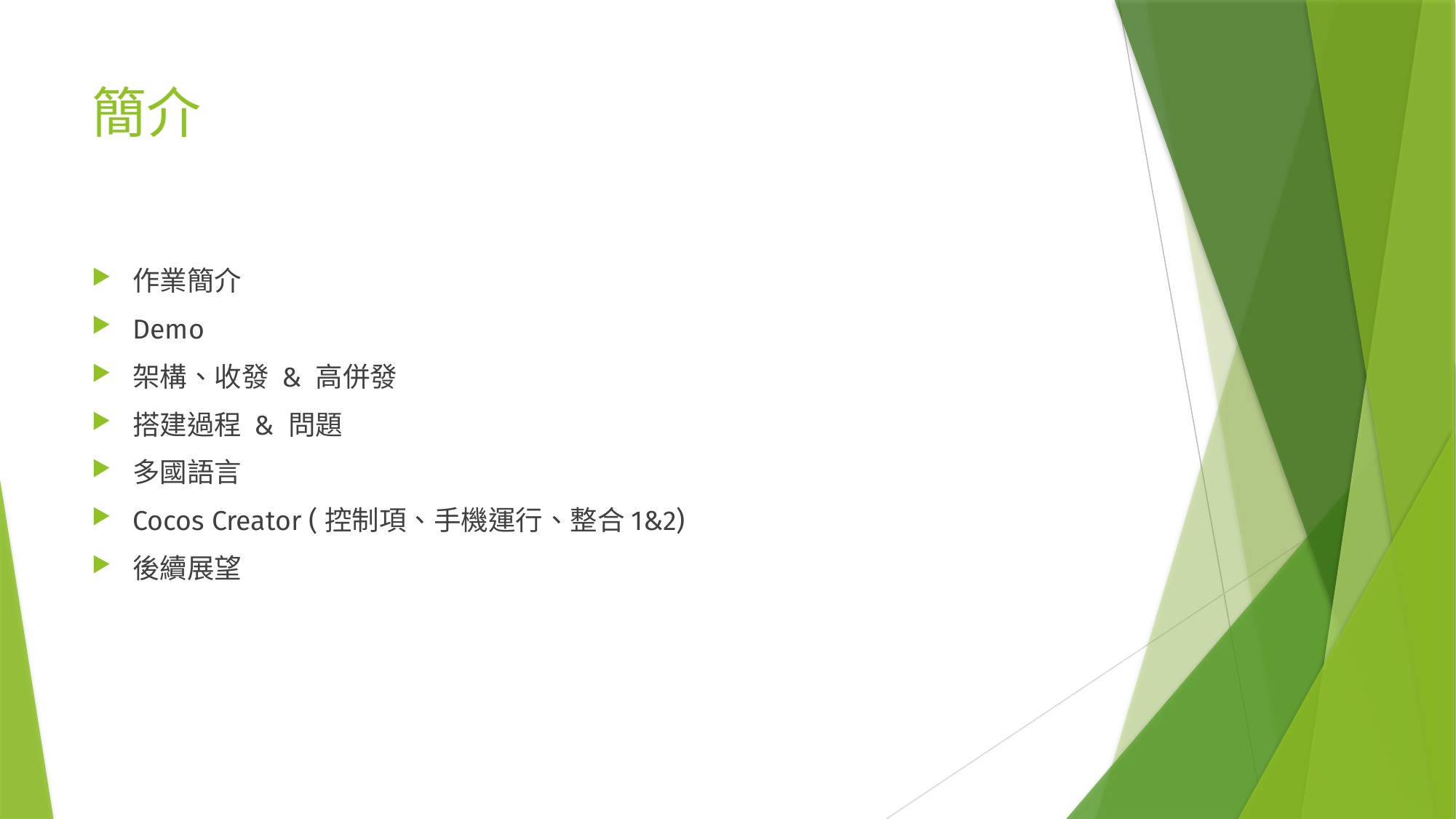

# 簡介
作業簡介
Demo
架構、收發 & 高併發
搭建過程 & 問題
多國語言
Cocos Creator (控制項、手機運行、整合1&2)
後續展望